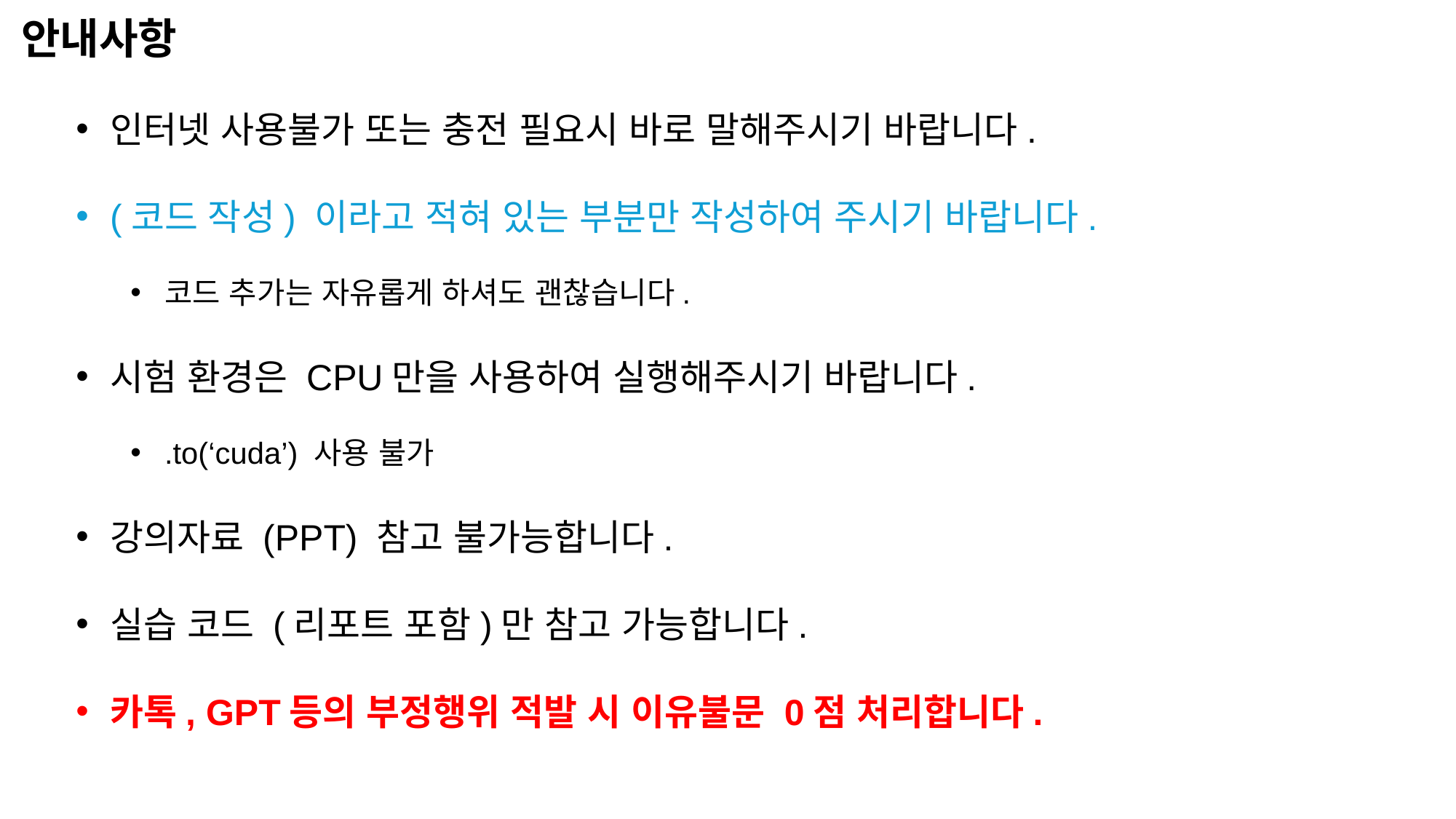

안내사항
인터넷 사용불가 또는 충전 필요시 바로 말해주시기 바랍니다.
(코드 작성) 이라고 적혀 있는 부분만 작성하여 주시기 바랍니다.
코드 추가는 자유롭게 하셔도 괜찮습니다.
시험 환경은 CPU만을 사용하여 실행해주시기 바랍니다.
.to(‘cuda’) 사용 불가
강의자료 (PPT) 참고 불가능합니다.
실습 코드 (리포트 포함)만 참고 가능합니다.
카톡, GPT등의 부정행위 적발 시 이유불문 0점 처리합니다.